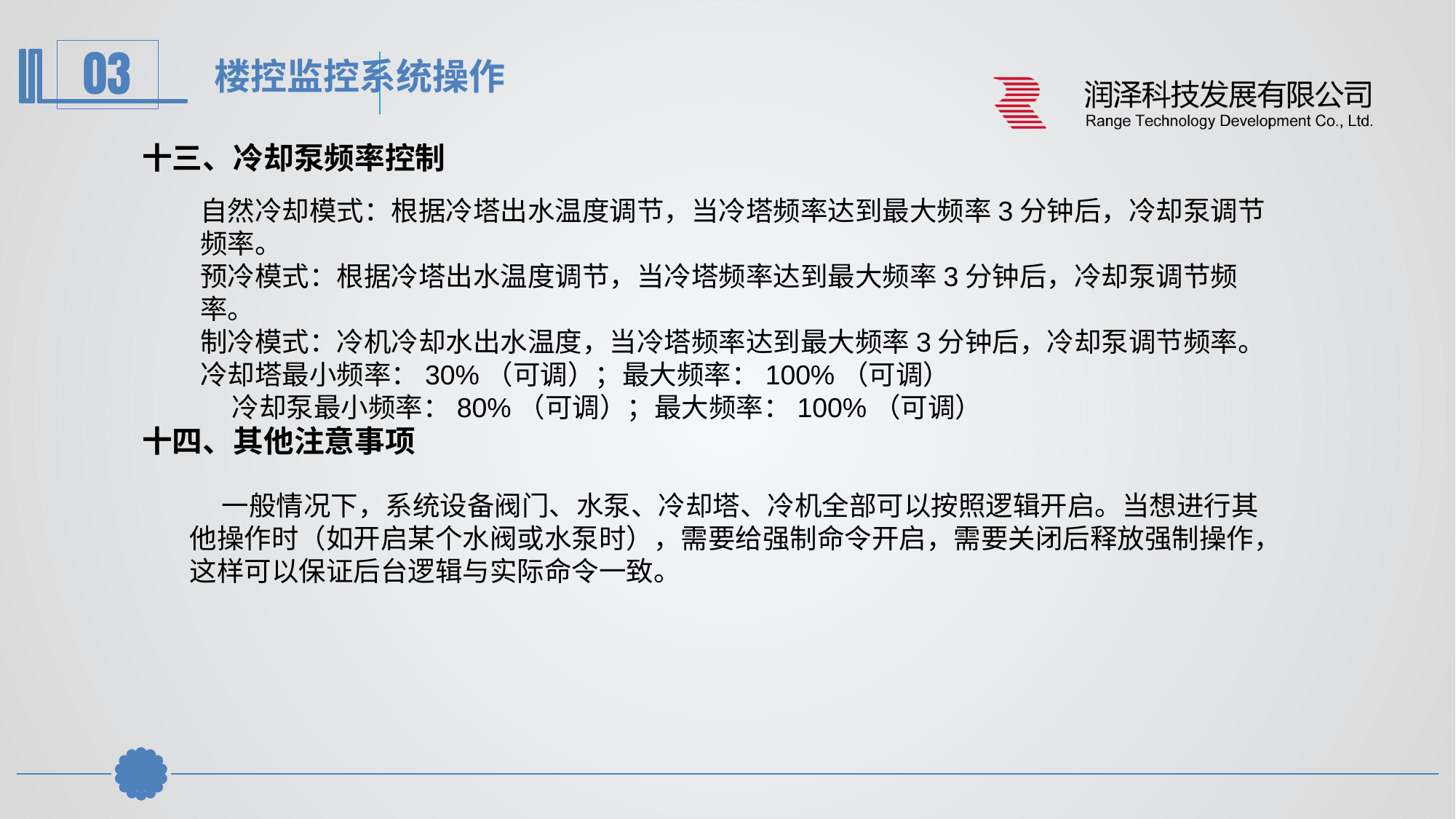

楼控监控系统操作
十三、冷却泵频率控制
自然冷却模式：根据冷塔出水温度调节，当冷塔频率达到最大频率3分钟后，冷却泵调节频率。预冷模式：根据冷塔出水温度调节，当冷塔频率达到最大频率3分钟后，冷却泵调节频率。制冷模式：冷机冷却水出水温度，当冷塔频率达到最大频率3分钟后，冷却泵调节频率。冷却塔最小频率：30%（可调）；最大频率：100%（可调）冷却泵最小频率：80%（可调）；最大频率：100%（可调）
十四、其他注意事项
一般情况下，系统设备阀门、水泵、冷却塔、冷机全部可以按照逻辑开启。当想进行其他操作时（如开启某个水阀或水泵时），需要给强制命令开启，需要关闭后释放强制操作，这样可以保证后台逻辑与实际命令一致。
21